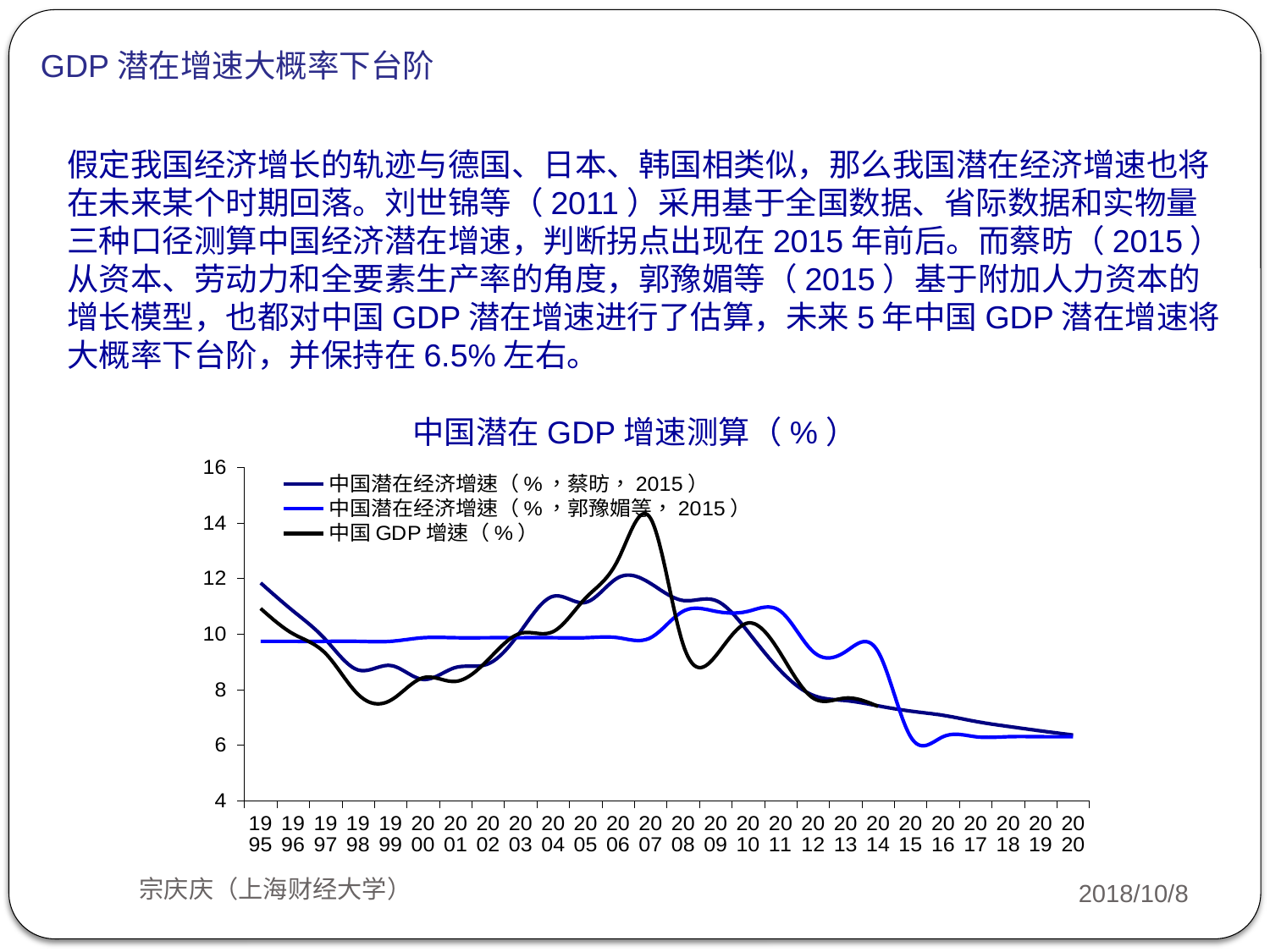

GDP潜在增速大概率下台阶
假定我国经济增长的轨迹与德国、日本、韩国相类似，那么我国潜在经济增速也将在未来某个时期回落。刘世锦等（2011）采用基于全国数据、省际数据和实物量三种口径测算中国经济潜在增速，判断拐点出现在2015年前后。而蔡昉（2015）从资本、劳动力和全要素生产率的角度，郭豫媚等（2015）基于附加人力资本的增长模型，也都对中国GDP潜在增速进行了估算，未来5年中国GDP潜在增速将大概率下台阶，并保持在6.5%左右。
中国潜在GDP增速测算（%）

### Chart

| Category |  |  |  |
|---|---|---|---|
| 1995 | 11.84 | 9.739999999999998 | 10.92 |
| 1996 | 10.83 | 9.739999999999998 | 10.01 |
| 1997 | 9.8 | 9.739999999999998 | 9.3 |
| 1998 | 8.71 | 9.739999999999998 | 7.83 |
| 1999 | 8.870000000000003 | 9.739999999999998 | 7.6199999999999966 |
| 2000 | 8.370000000000003 | 9.870000000000003 | 8.43 |
| 2001 | 8.8 | 9.870000000000003 | 8.3 |
| 2002 | 8.93 | 9.870000000000003 | 9.08 |
| 2003 | 10.1 | 9.870000000000003 | 10.030000000000001 |
| 2004 | 11.360000000000024 | 9.870000000000003 | 10.09 |
| 2005 | 11.139999999999999 | 9.870000000000003 | 11.3 |
| 2006 | 12.03 | 9.870000000000003 | 12.68 |
| 2007 | 11.82 | 9.870000000000003 | 14.16 |
| 2008 | 11.209999999999999 | 10.82 | 9.629999999999999 |
| 2009 | 11.209999999999999 | 10.82 | 9.21 |
| 2010 | 10.08 | 10.82 | 10.4 |
| 2011 | 8.68 | 10.82 | 9.3 |
| 2012 | 7.8 | 9.370000000000003 | 7.7 |
| 2013 | 7.6099999999999985 | 9.370000000000003 | 7.7 |
| 2014 | 7.42 | 9.370000000000003 | 7.4 |
| 2015 | 7.23 | 6.31 | None |
| 2016 | 7.08 | 6.31 | None |
| 2017 | 6.8599999999999985 | 6.31 | None |
| 2018 | 6.68 | 6.31 | None |
| 2019 | 6.52 | 6.31 | None |
| 2020 | 6.37 | 6.31 | None |
宗庆庆（上海财经大学）
2018/10/8